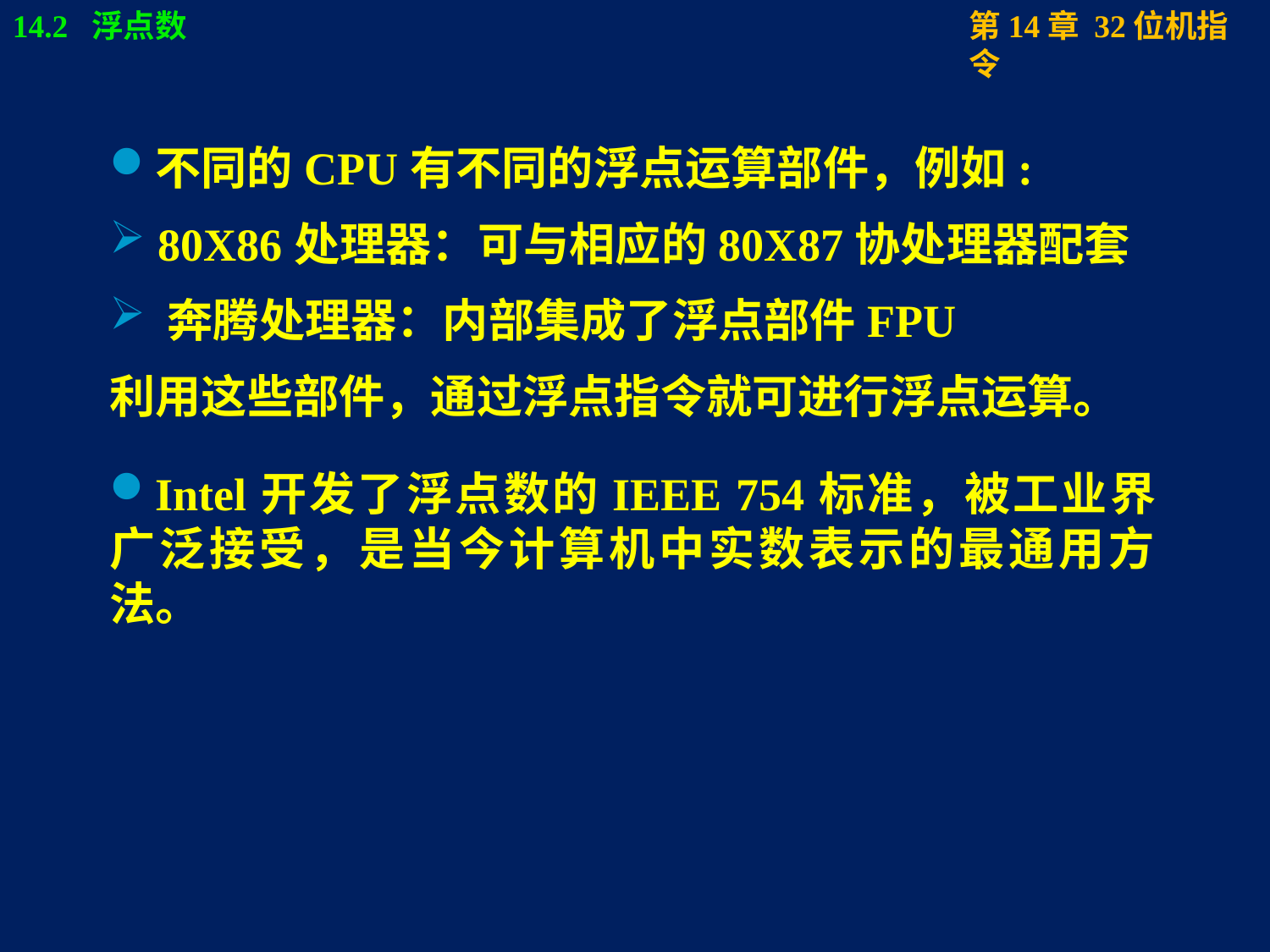

#
不同的CPU有不同的浮点运算部件，例如:
 80X86处理器：可与相应的80X87协处理器配套
 奔腾处理器：内部集成了浮点部件FPU
利用这些部件，通过浮点指令就可进行浮点运算。
Intel开发了浮点数的IEEE 754标准，被工业界广泛接受，是当今计算机中实数表示的最通用方法。